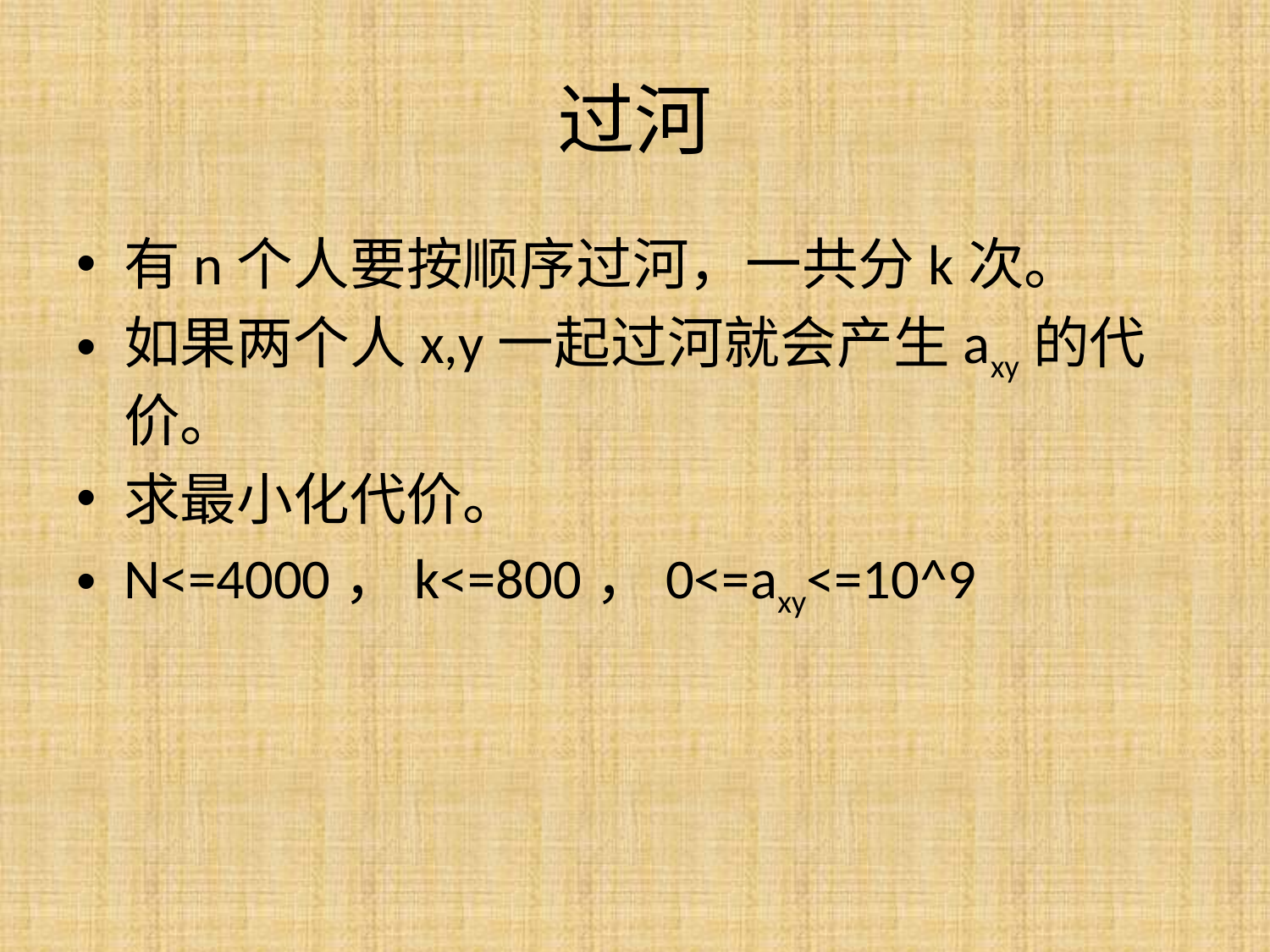

# 过河
有n个人要按顺序过河，一共分k次。
如果两个人x,y一起过河就会产生axy的代价。
求最小化代价。
N<=4000，k<=800，0<=axy<=10^9